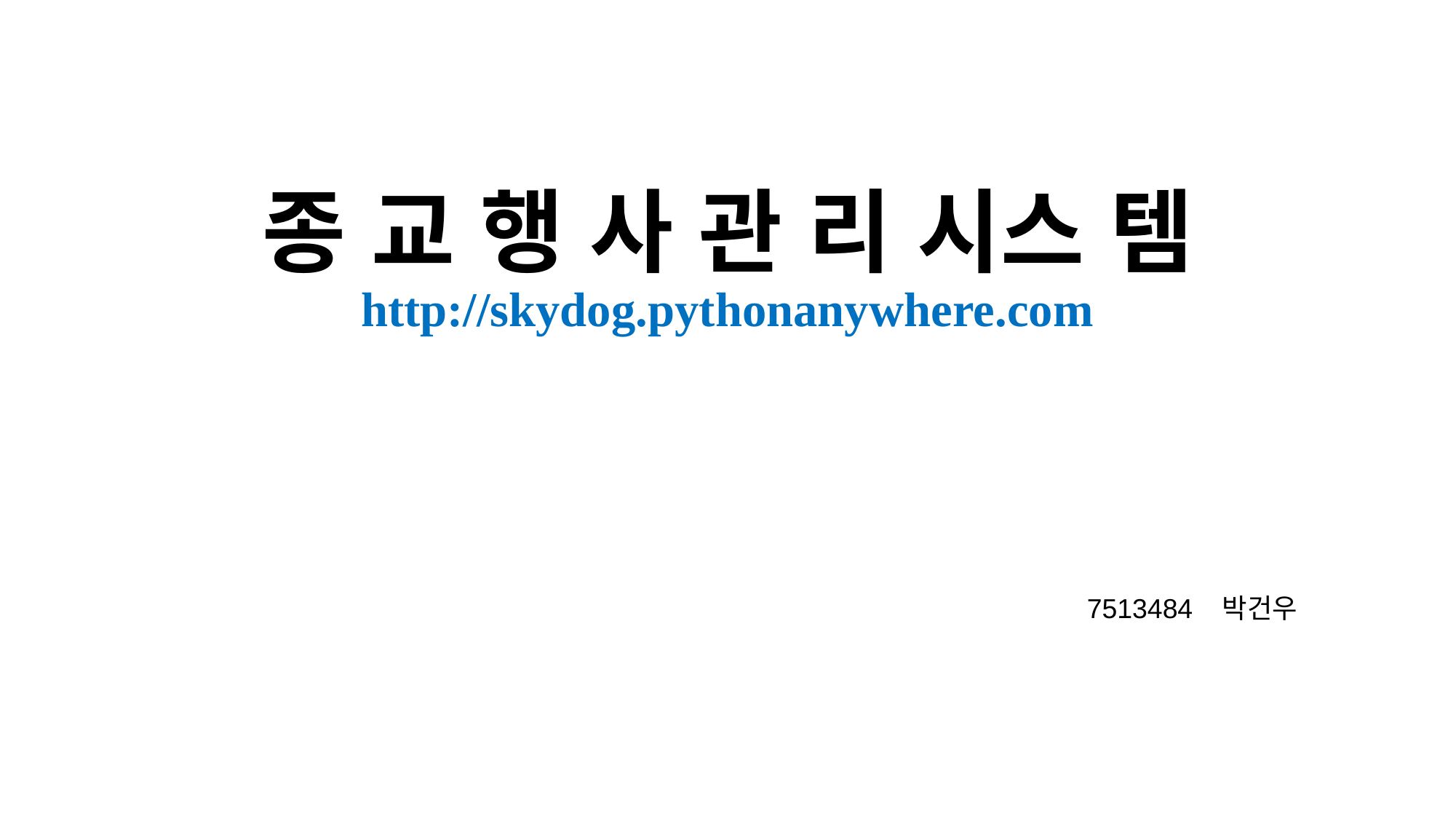

# 종 교 행 사 관 리 시스 템 http://skydog.pythonanywhere.com
7513484   박건우